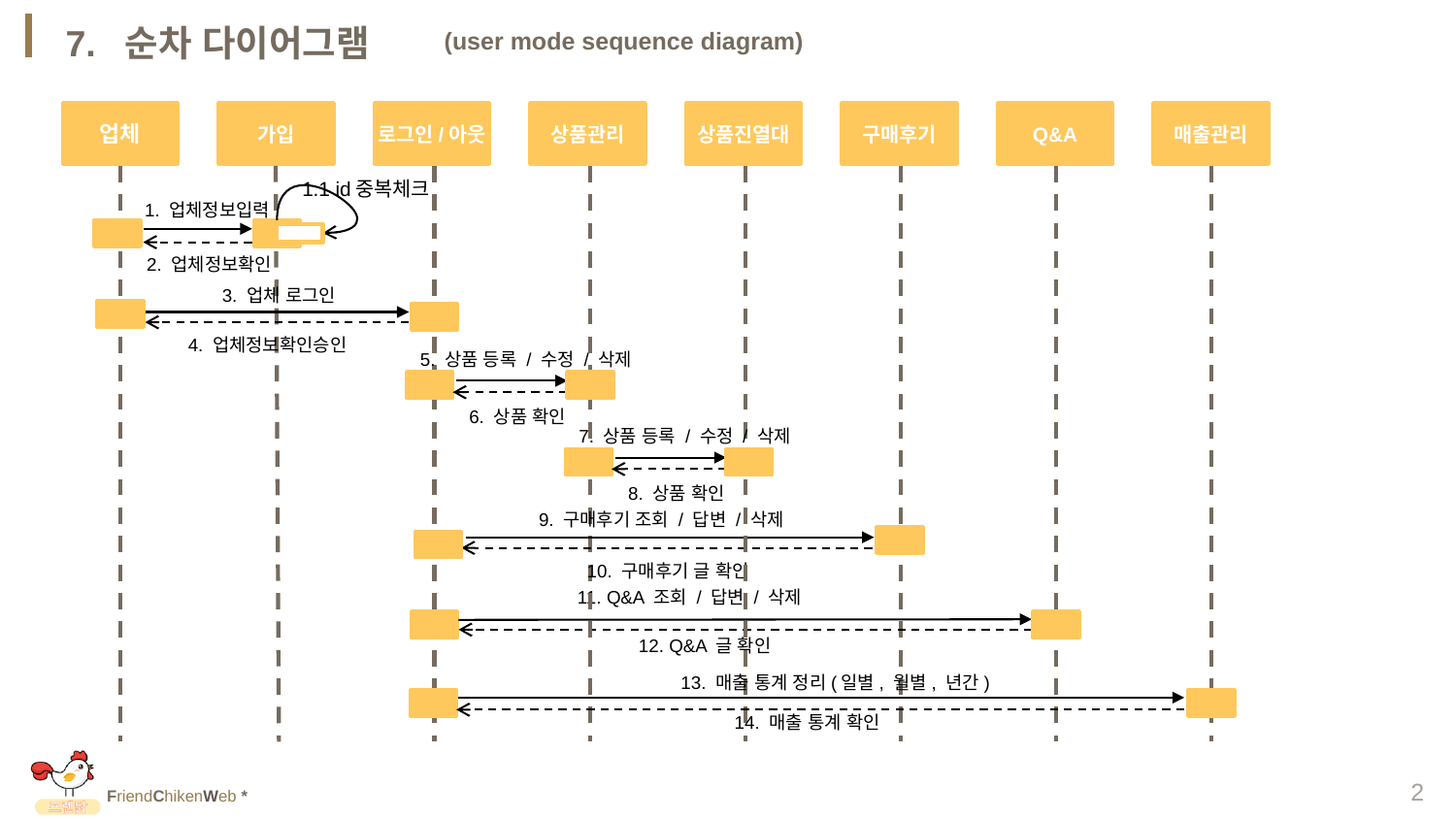

7.  순차 다이어그램
(user mode sequence diagram)
업체
가입
로그인/아웃
상품관리
상품진열대
구매후기
Q&A
매출관리
1.1 id중복체크
1. 업체정보입력

2. 업체정보확인
3. 업체 로그인

4. 업체정보확인승인
5. 상품 등록 / 수정 / 삭제

6. 상품 확인
7. 상품 등록 / 수정 / 삭제

8. 상품 확인
9. 구매후기 조회 / 답변 / 삭제

10. 구매후기 글 확인
11. Q&A 조회 / 답변 / 삭제

12. Q&A 글 확인
13. 매출 통계 정리(일별, 월별, 년간)

14. 매출 통계 확인
2